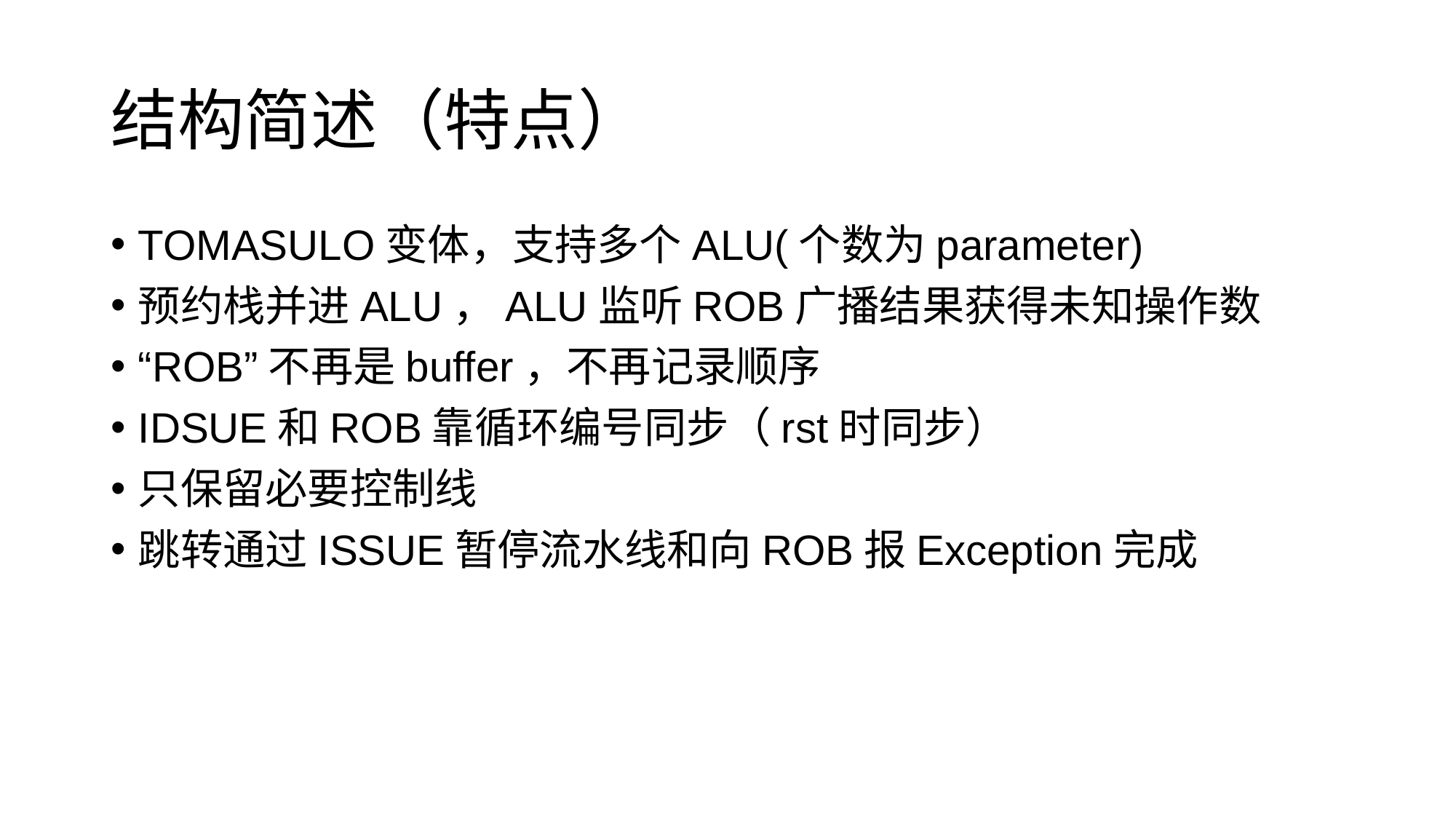

# 结构简述（特点）
TOMASULO变体，支持多个ALU(个数为parameter)
预约栈并进ALU，ALU监听ROB广播结果获得未知操作数
“ROB”不再是buffer，不再记录顺序
IDSUE和ROB靠循环编号同步（rst时同步）
只保留必要控制线
跳转通过ISSUE暂停流水线和向ROB报Exception完成